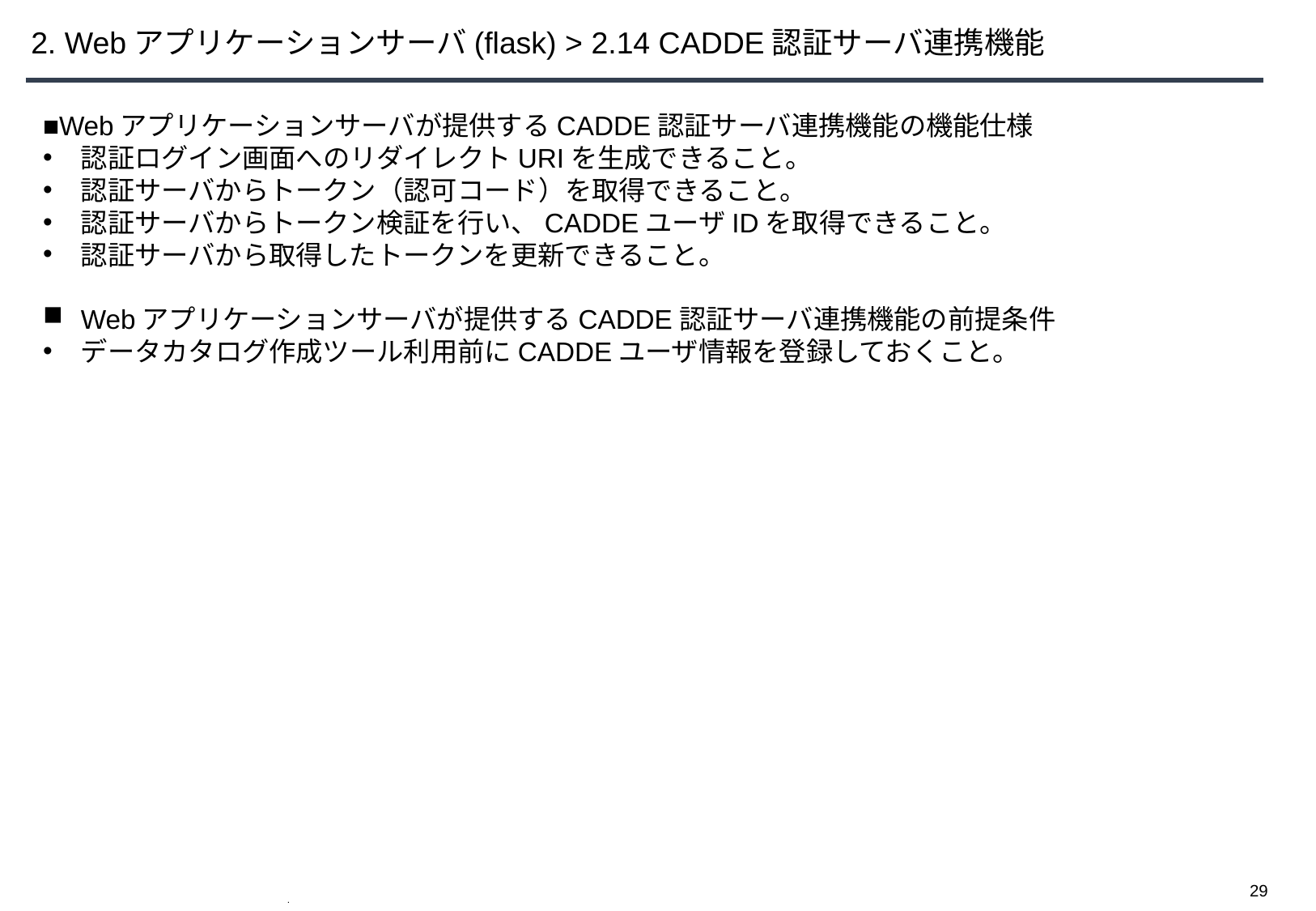

# 2. Webアプリケーションサーバ(flask) > 2.14 CADDE認証サーバ連携機能
■Webアプリケーションサーバが提供するCADDE認証サーバ連携機能の機能仕様
認証ログイン画面へのリダイレクトURIを生成できること。
認証サーバからトークン（認可コード）を取得できること。
認証サーバからトークン検証を行い、CADDEユーザIDを取得できること。
認証サーバから取得したトークンを更新できること。

Webアプリケーションサーバが提供するCADDE認証サーバ連携機能の前提条件
データカタログ作成ツール利用前にCADDEユーザ情報を登録しておくこと。